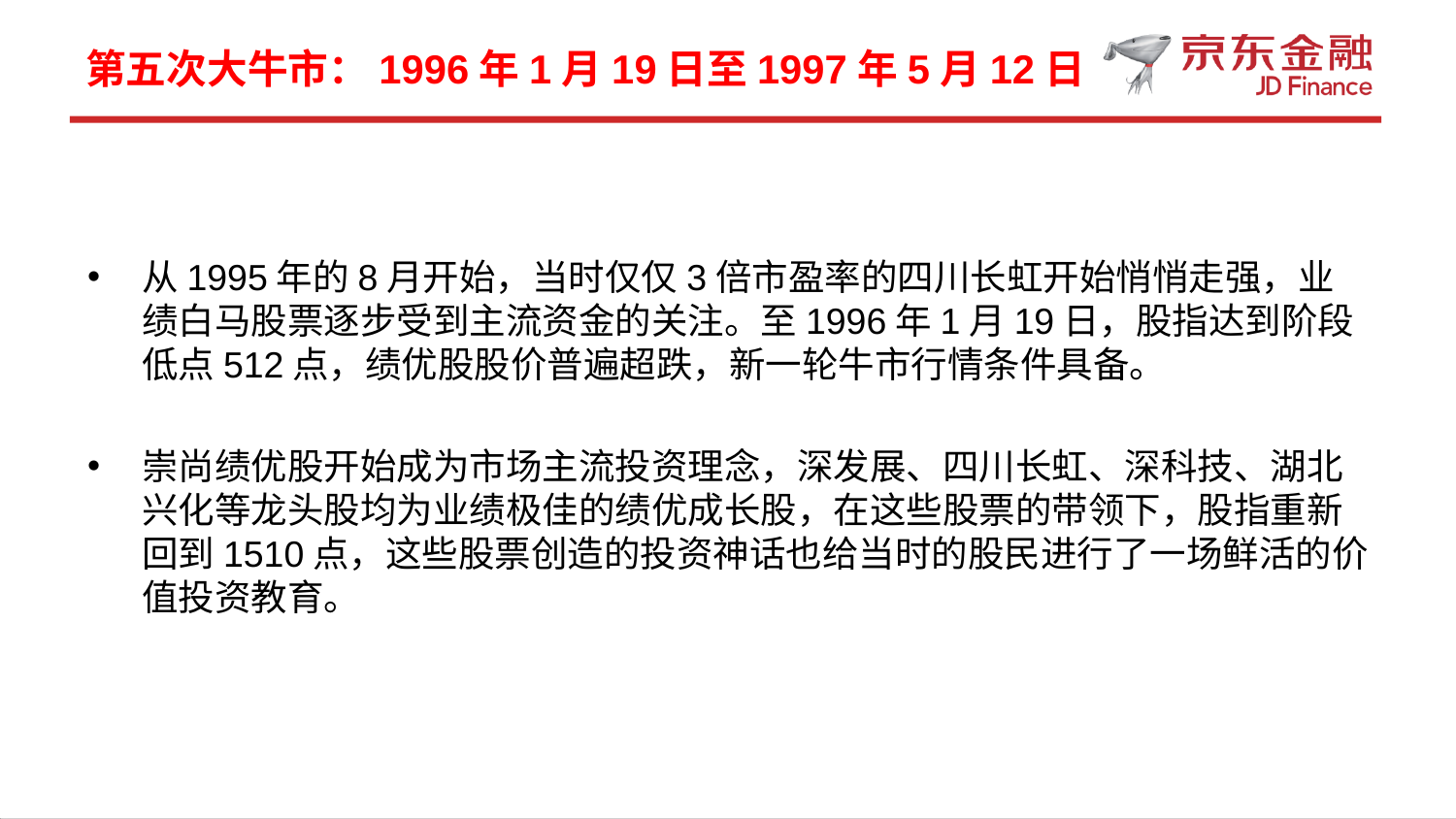

# 第五次大牛市：1996年1月19日至1997年5月12日
从1995年的8月开始，当时仅仅3倍市盈率的四川长虹开始悄悄走强，业绩白马股票逐步受到主流资金的关注。至1996年1月19日，股指达到阶段低点512点，绩优股股价普遍超跌，新一轮牛市行情条件具备。

崇尚绩优股开始成为市场主流投资理念，深发展、四川长虹、深科技、湖北兴化等龙头股均为业绩极佳的绩优成长股，在这些股票的带领下，股指重新回到1510点，这些股票创造的投资神话也给当时的股民进行了一场鲜活的价值投资教育。